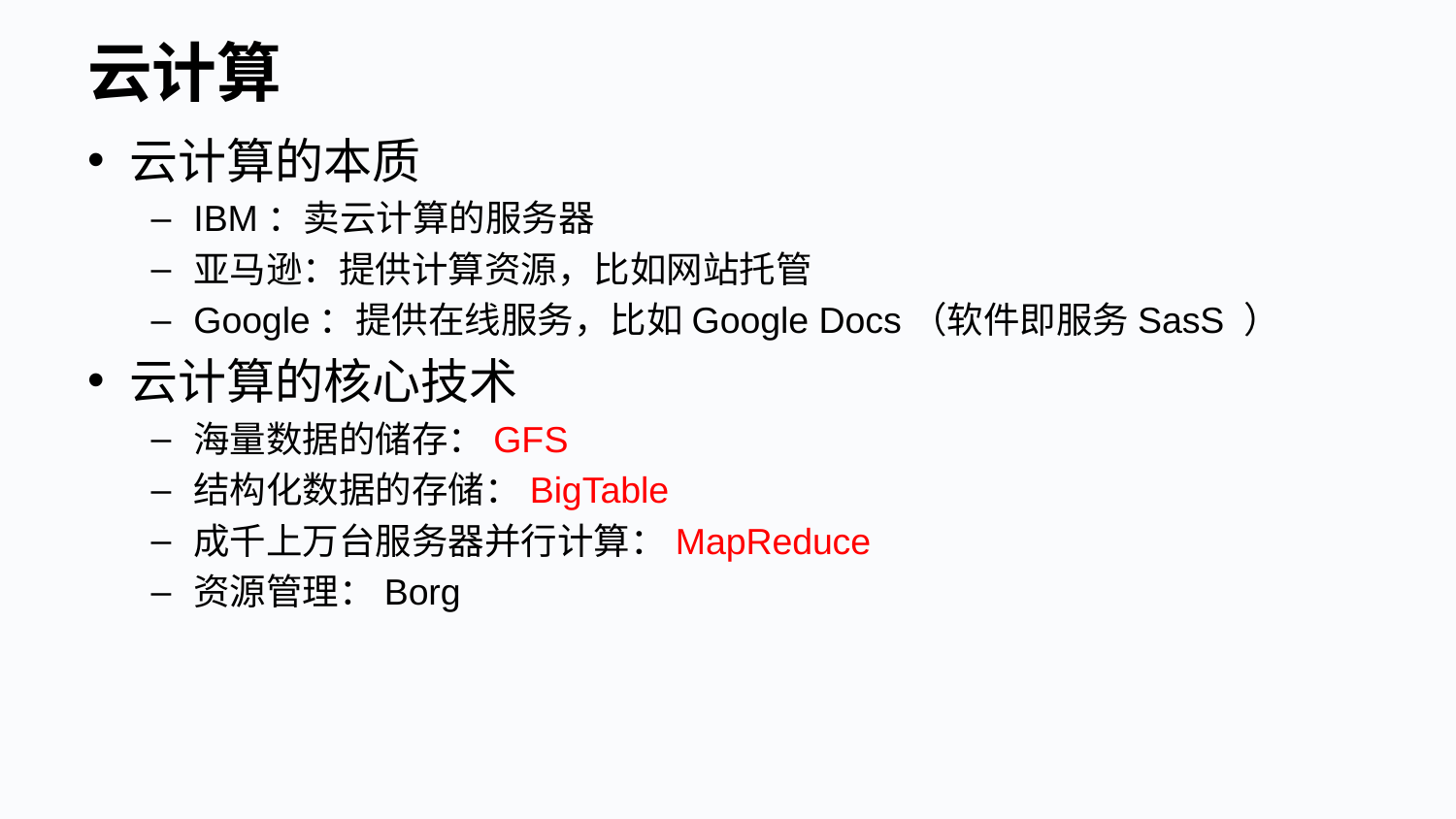

# 云计算
云计算的本质
IBM：卖云计算的服务器
亚马逊：提供计算资源，比如网站托管
Google：提供在线服务，比如Google Docs（软件即服务SasS ）
云计算的核心技术
海量数据的储存：GFS
结构化数据的存储：BigTable
成千上万台服务器并行计算：MapReduce
资源管理：Borg